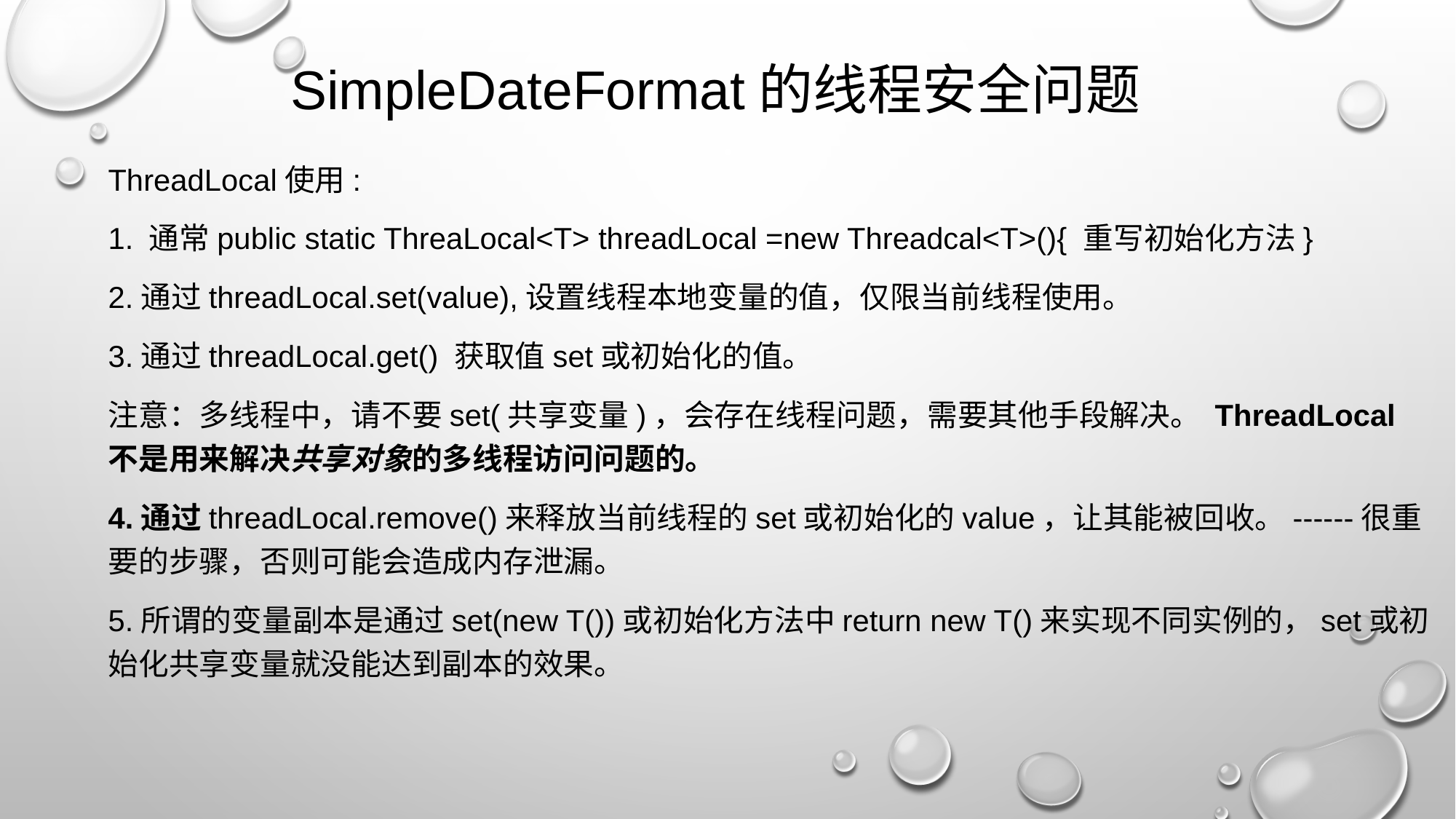

SimpleDateFormat的线程安全问题
ThreadLocal使用:
1. 通常public static ThreaLocal<T> threadLocal =new Threadcal<T>(){ 重写初始化方法}
2.通过threadLocal.set(value),设置线程本地变量的值，仅限当前线程使用。
3.通过threadLocal.get() 获取值set或初始化的值。
注意：多线程中，请不要set(共享变量)，会存在线程问题，需要其他手段解决。 ThreadLocal 不是用来解决共享对象的多线程访问问题的。
4.通过threadLocal.remove()来释放当前线程的set或初始化的value，让其能被回收。------很重要的步骤，否则可能会造成内存泄漏。
5.所谓的变量副本是通过set(new T())或初始化方法中return new T()来实现不同实例的，set或初始化共享变量就没能达到副本的效果。